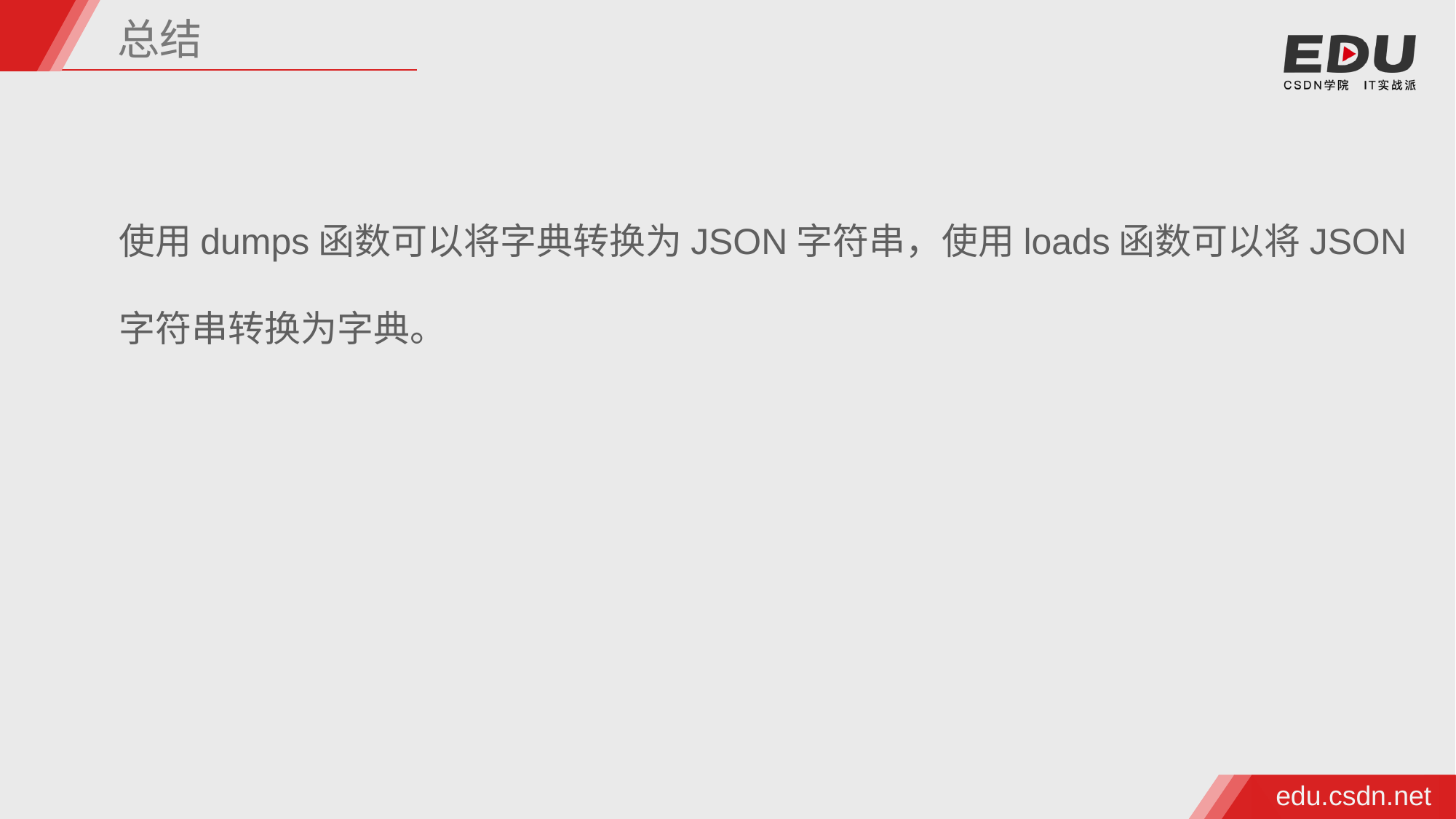

总结
使用dumps函数可以将字典转换为JSON字符串，使用loads函数可以将JSON
字符串转换为字典。
edu.csdn.net